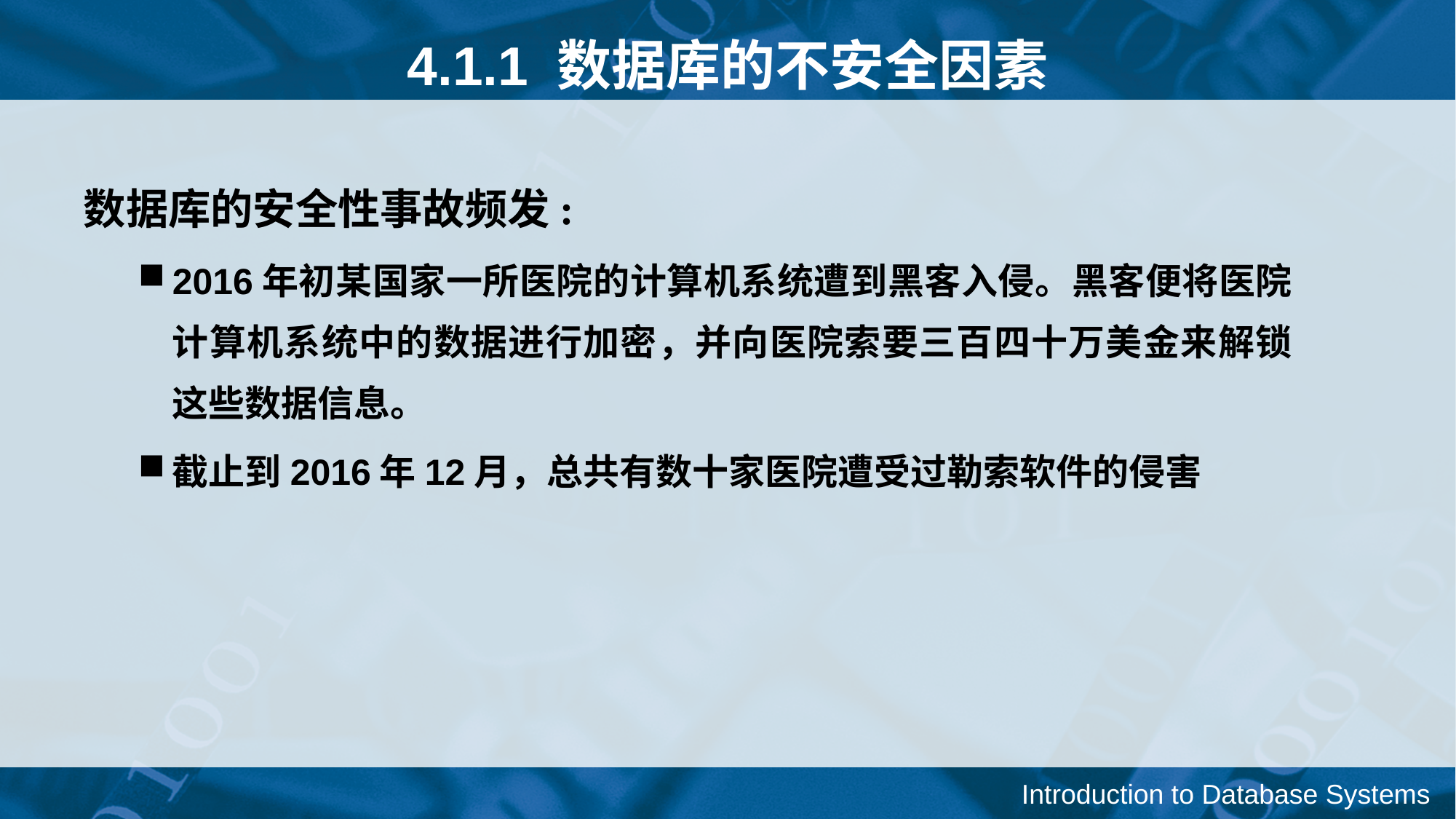

4.1.1 数据库的不安全因素
数据库的安全性事故频发:
2016年初某国家一所医院的计算机系统遭到黑客入侵。黑客便将医院计算机系统中的数据进行加密，并向医院索要三百四十万美金来解锁这些数据信息。
截止到2016年12月，总共有数十家医院遭受过勒索软件的侵害